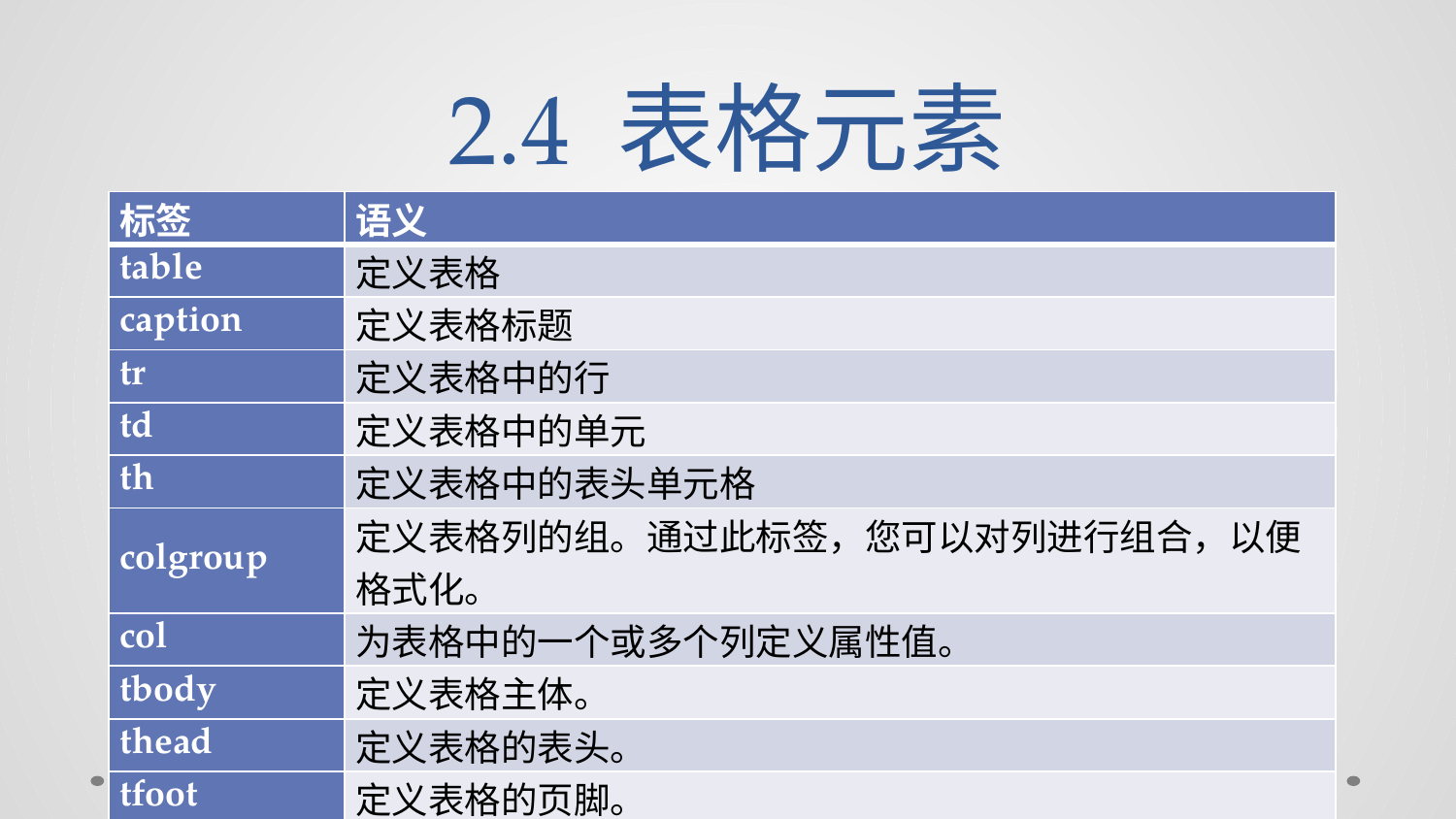

# 2.4 表格元素
| 标签 | 语义 |
| --- | --- |
| table | 定义表格 |
| caption | 定义表格标题 |
| tr | 定义表格中的行 |
| td | 定义表格中的单元 |
| th | 定义表格中的表头单元格 |
| colgroup | 定义表格列的组。通过此标签，您可以对列进行组合，以便格式化。 |
| col | 为表格中的一个或多个列定义属性值。 |
| tbody | 定义表格主体。 |
| thead | 定义表格的表头。 |
| tfoot | 定义表格的页脚。 |